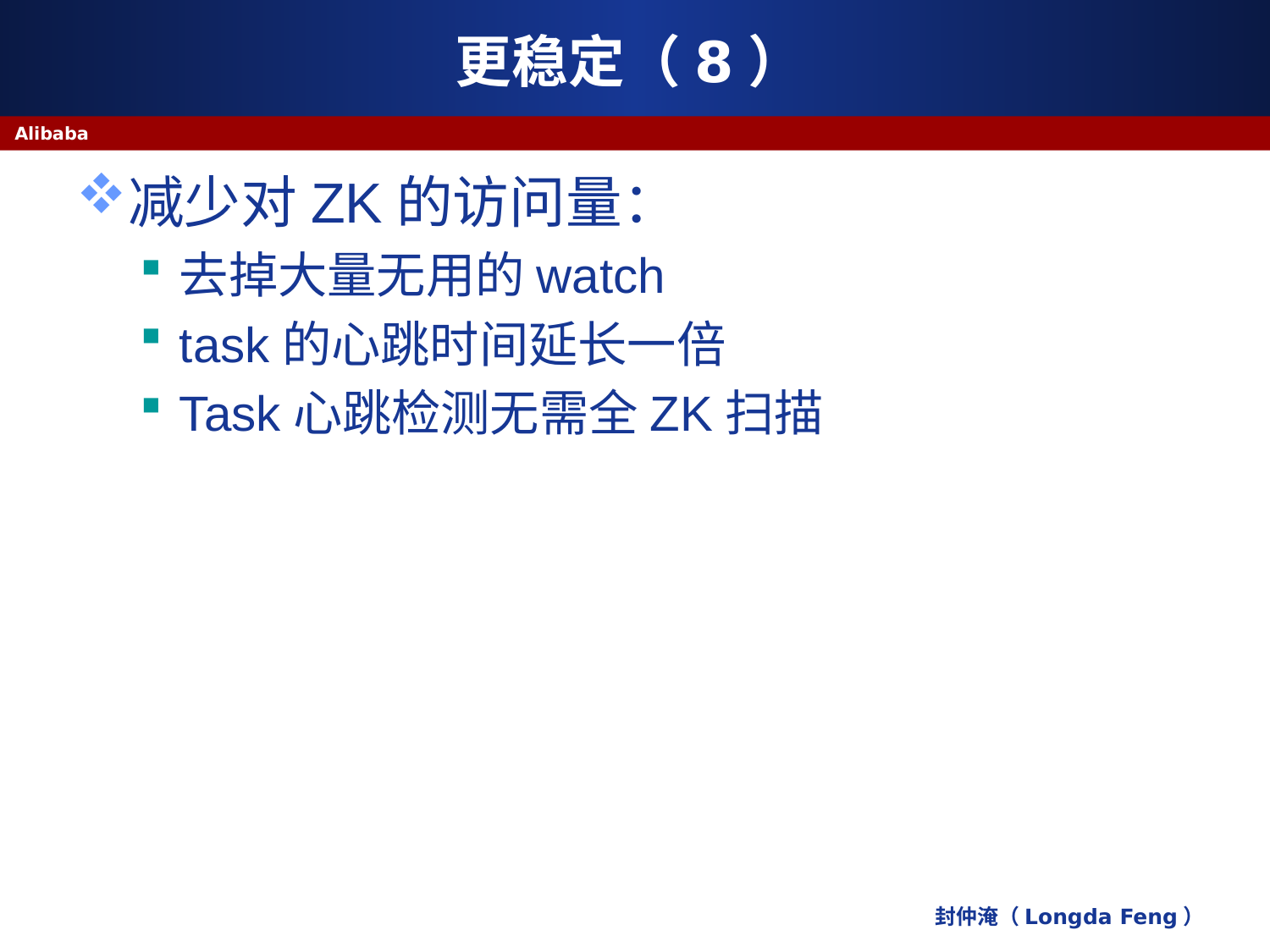

# 更稳定（8）
Alibaba
减少对ZK的访问量：
去掉大量无用的watch
task的心跳时间延长一倍
Task心跳检测无需全ZK扫描

封仲淹（Longda Feng）